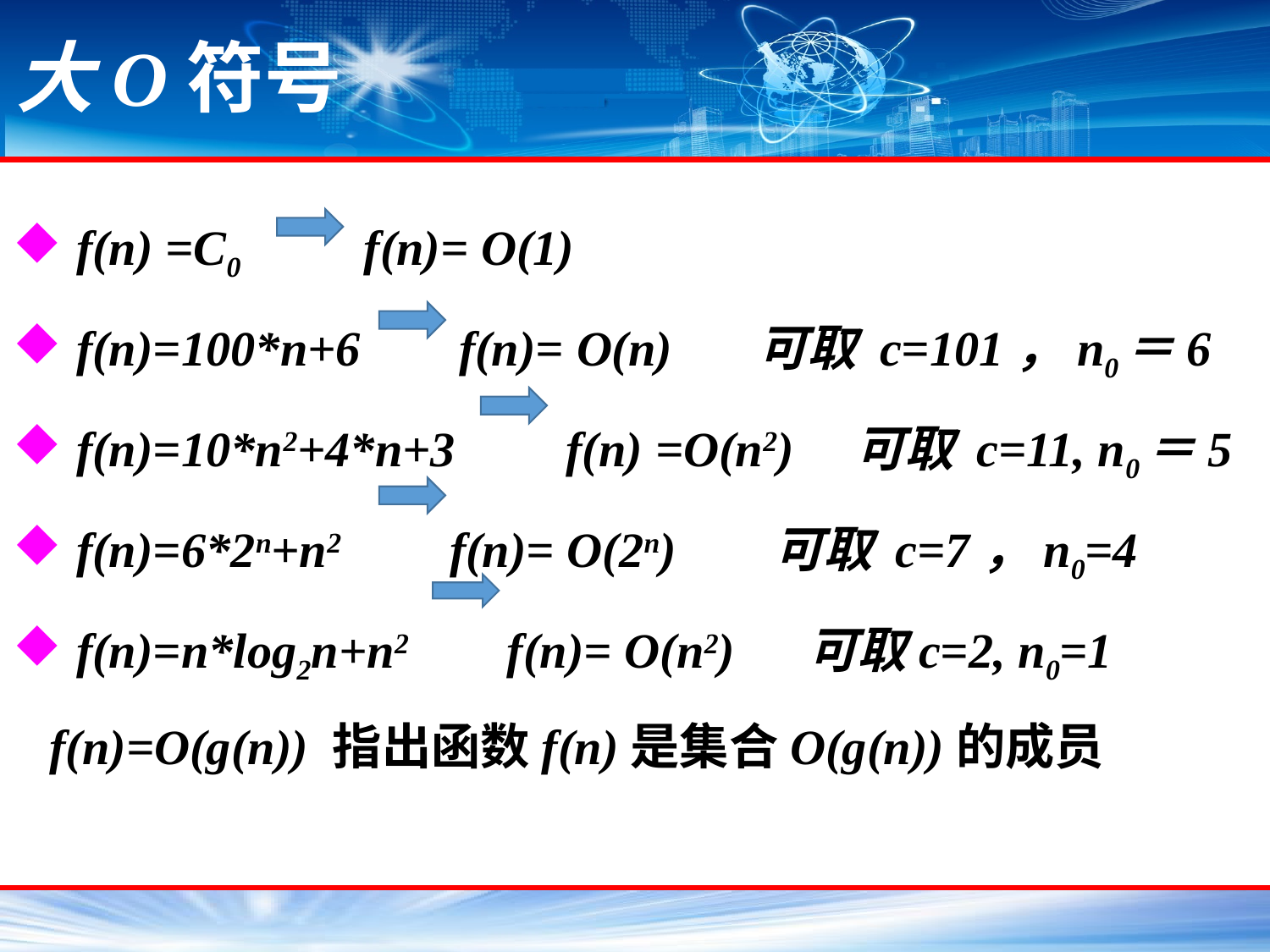

# 大Ο符号
f(n) =C0          f(n)= Ο(1)
f(n)=100*n+6        f(n)= Ο(n)      可取 c=101，n0＝6
f(n)=10*n2+4*n+3         f(n) =Ο(n2)    可取 c=11, n0＝5
f(n)=6*2n+n2               f(n)= Ο(2n)       可取 c=7，n0=4
f(n)=n*log2n+n2        f(n)= Ο(n2)     可取c=2, n0=1
   f(n)=O(g(n)) 指出函数f(n)是集合O(g(n))的成员